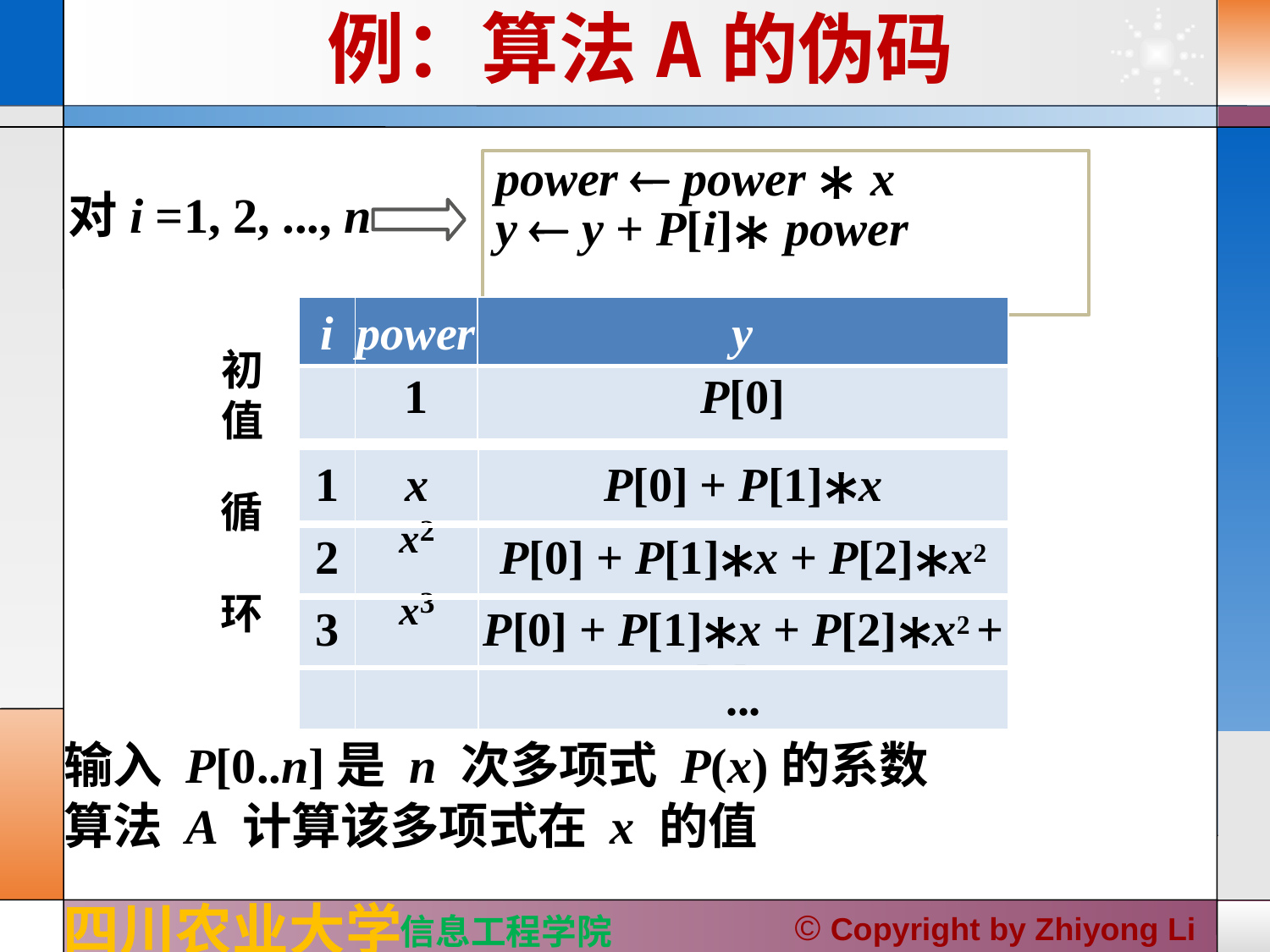

例：算法A的伪码
# power ← power ∗ x y ← y + P[i]∗ power
对i =1, 2, ..., n

| i | power | y |
| --- | --- | --- |
|  | 1 | P[0] |
初值

| 1 | x | P[0] + P[1]∗x |
| --- | --- | --- |
循 环
| 2 | x2 | P[0] + P[1]∗x + P[2]∗x2 |
| --- | --- | --- |
| 3 | x3 | P[0] + P[1]∗x + P[2]∗x2 + P[3]∗x3 |
| --- | --- | --- |
|  |  | ... |
| --- | --- | --- |
输入 P[0..n]是 n 次多项式 P(x)的系数
算法 A 计算该多项式在 x 的值